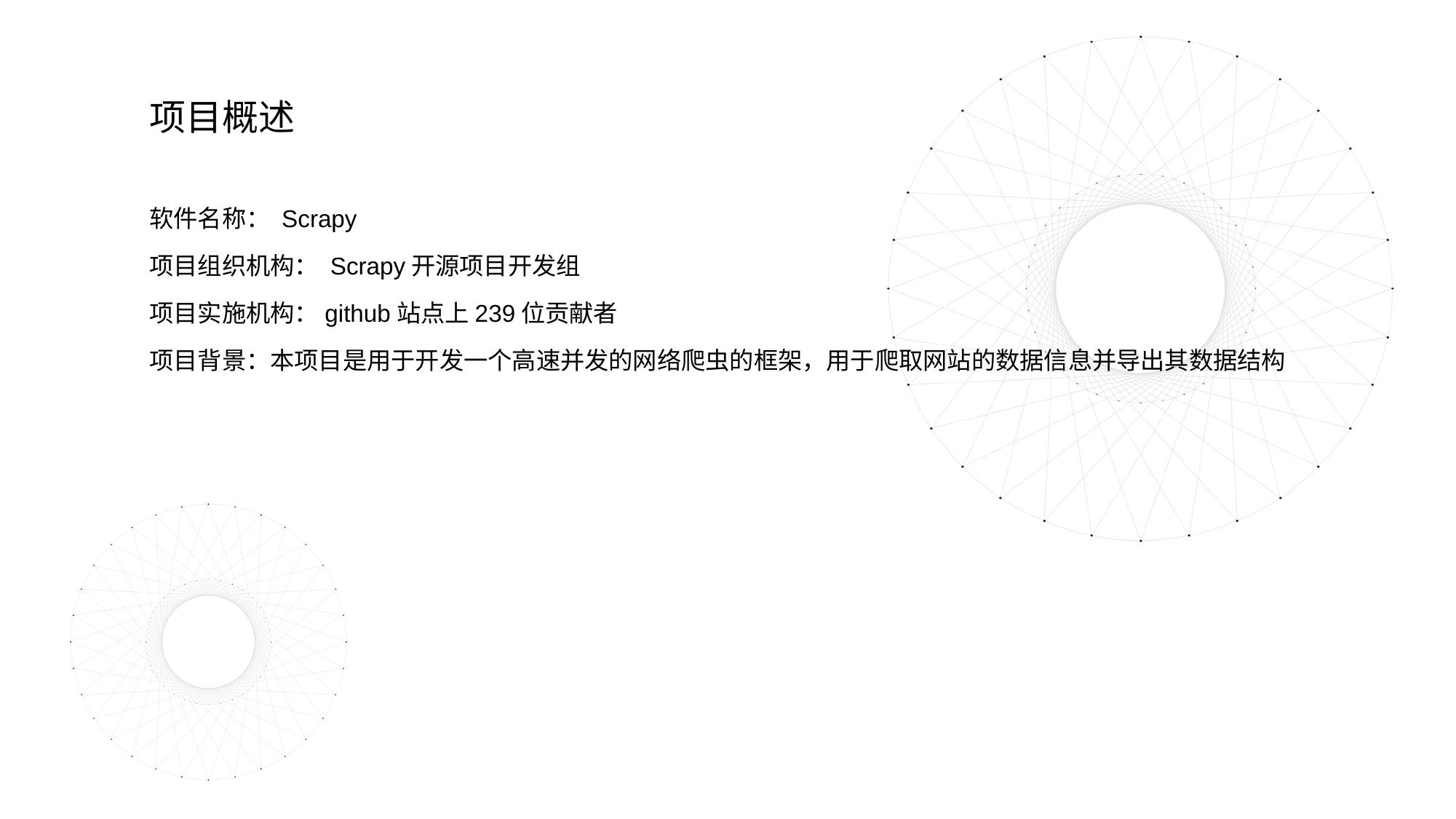

项目概述
软件名称： Scrapy
项目组织机构： Scrapy开源项目开发组
项目实施机构：github站点上239位贡献者
项目背景：本项目是用于开发一个高速并发的网络爬虫的框架，用于爬取网站的数据信息并导出其数据结构